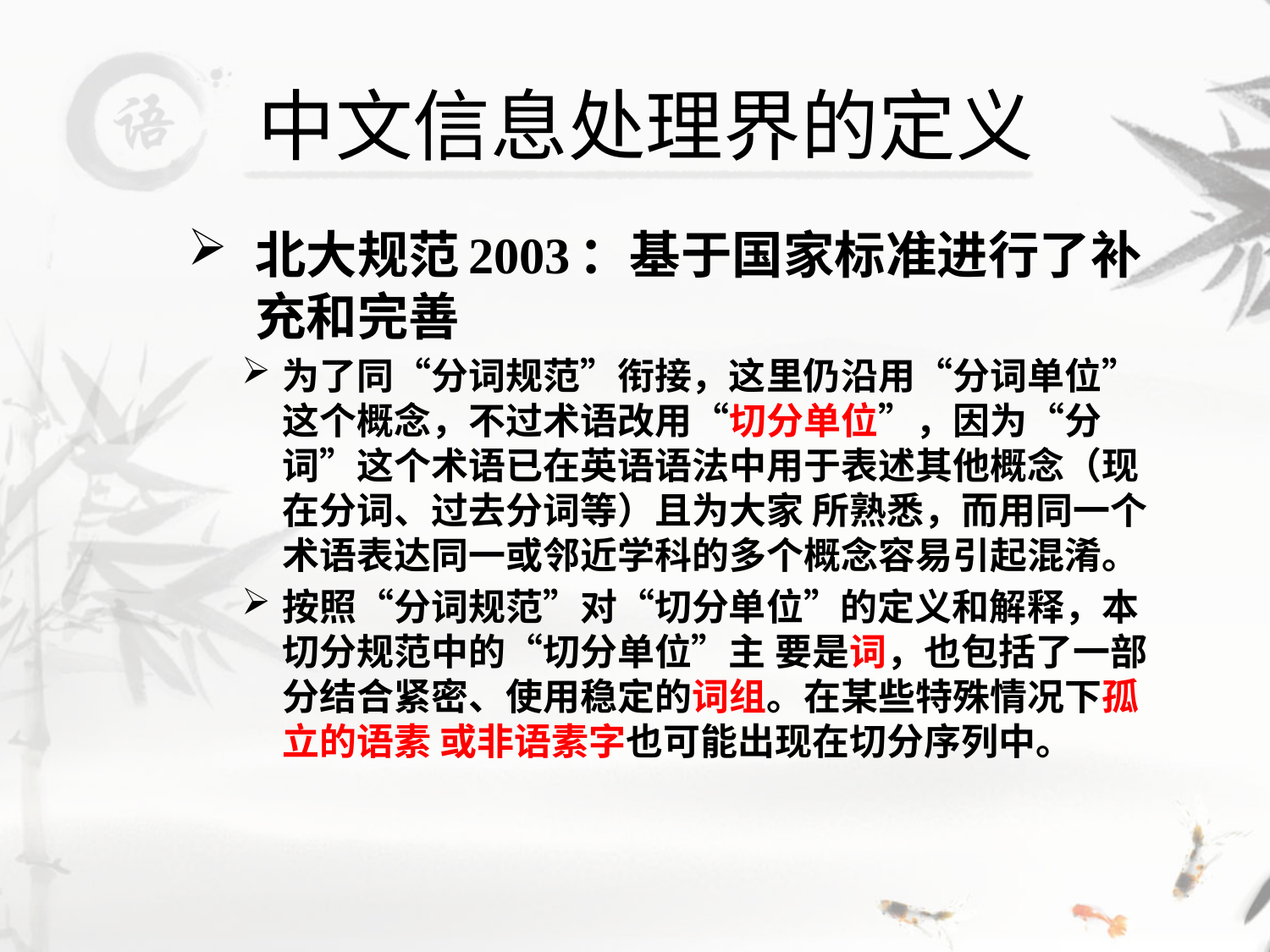

# 中文信息处理界的定义
北大规范2003：基于国家标准进行了补充和完善
为了同“分词规范”衔接，这里仍沿用“分词单位”这个概念，不过术语改用“切分单位”，因为“分 词”这个术语已在英语语法中用于表述其他概念（现在分词、过去分词等）且为大家 所熟悉，而用同一个术语表达同一或邻近学科的多个概念容易引起混淆。
按照“分词规范”对“切分单位”的定义和解释，本切分规范中的“切分单位”主 要是词，也包括了一部分结合紧密、使用稳定的词组。在某些特殊情况下孤立的语素 或非语素字也可能出现在切分序列中。